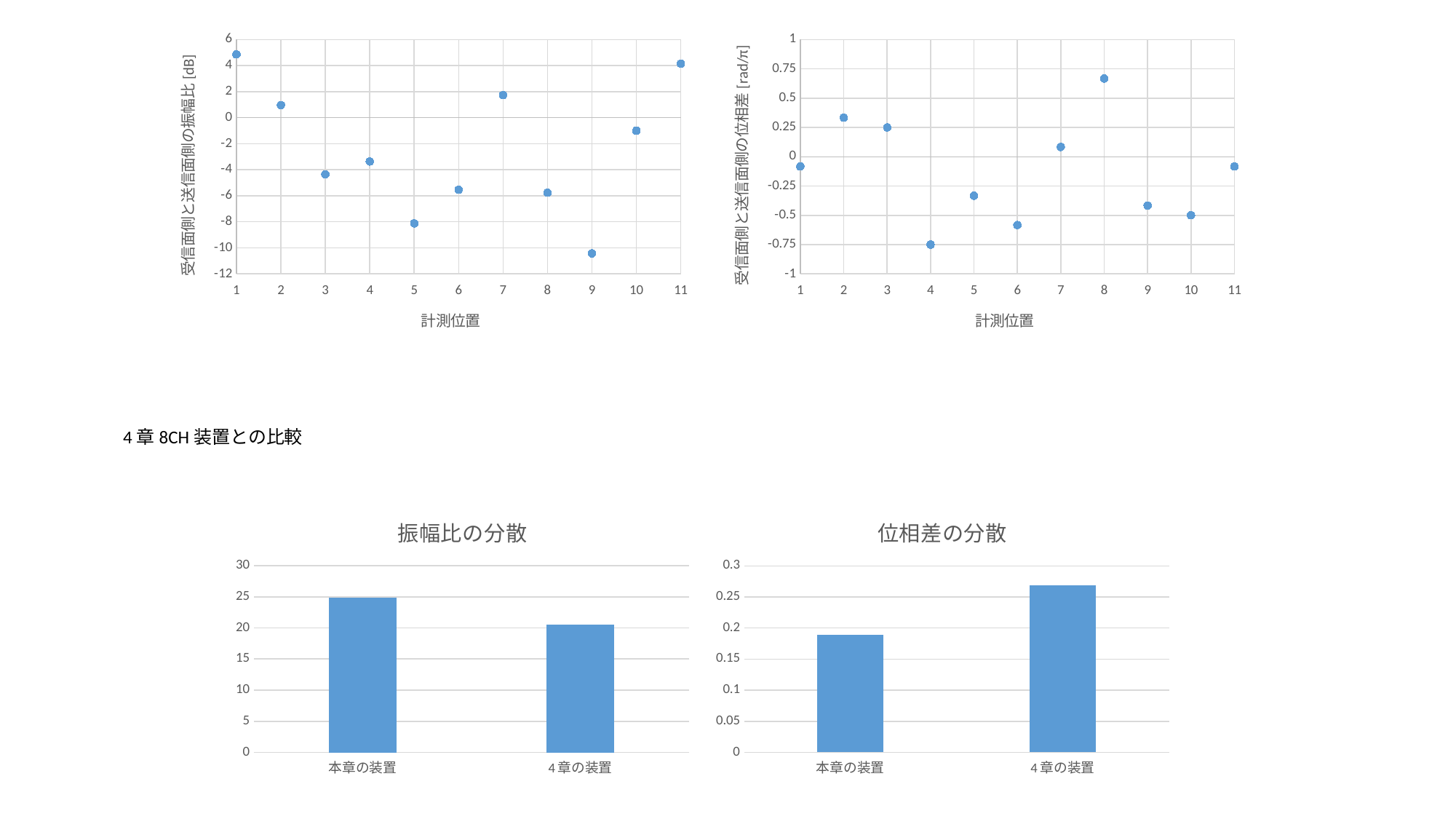

### Chart

| Category |  |
|---|---|

### Chart

| Category |  |
|---|---|
4章8CH装置との比較

### Chart: 振幅比の分散

| Category |  |
|---|---|
| 本章の装置 | 24.9123196311126 |
| 4章の装置 | 20.49188909947456 |

### Chart: 位相差の分散

| Category |  |
|---|---|
| 本章の装置 | 0.18939393939394028 |
| 4章の装置 | 0.26865079365079175 |